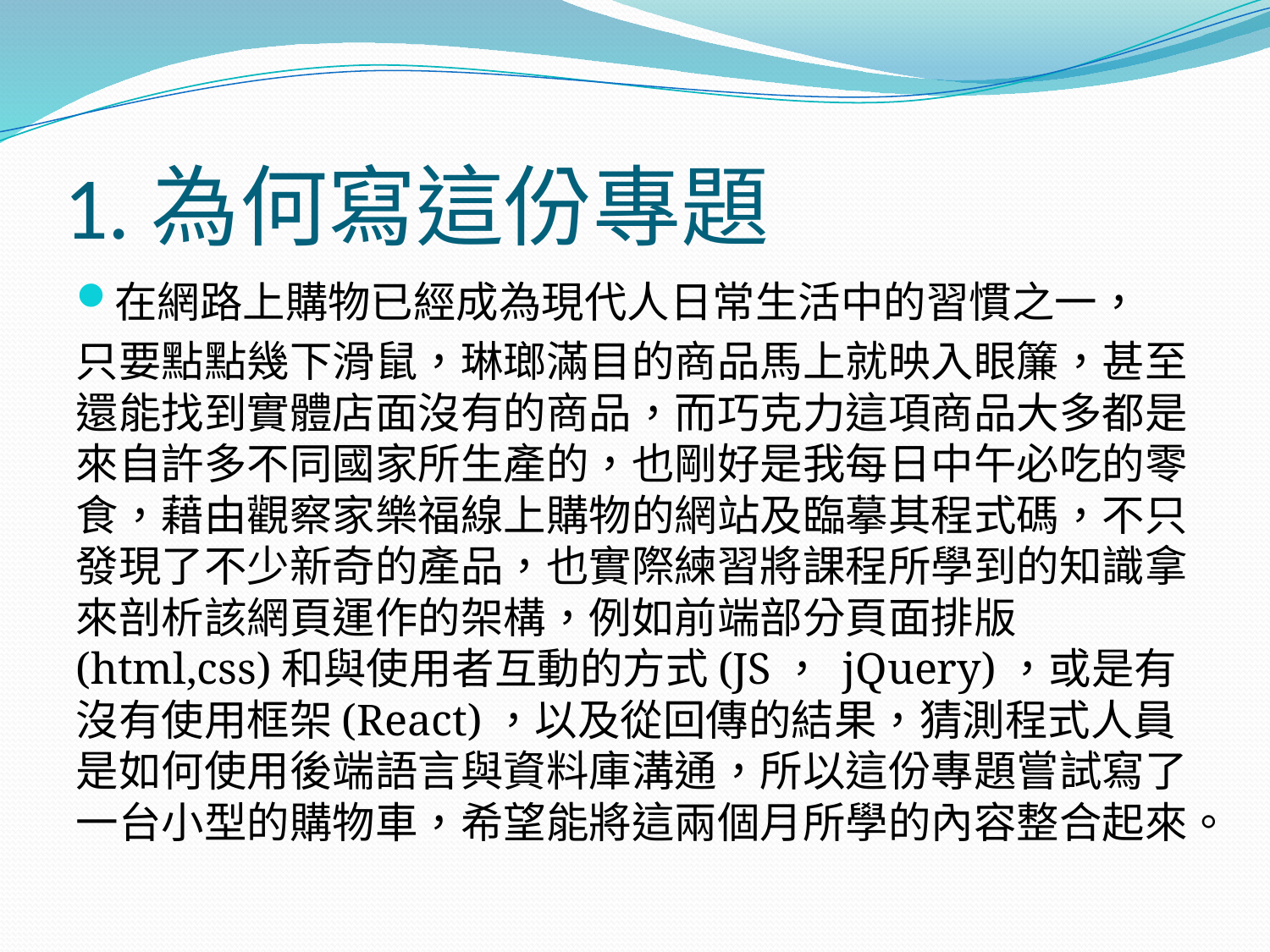

# 1.為何寫這份專題
在網路上購物已經成為現代人日常生活中的習慣之一，
只要點點幾下滑鼠，琳瑯滿目的商品馬上就映入眼簾，甚至還能找到實體店面沒有的商品，而巧克力這項商品大多都是來自許多不同國家所生產的，也剛好是我每日中午必吃的零食，藉由觀察家樂福線上購物的網站及臨摹其程式碼，不只發現了不少新奇的產品，也實際練習將課程所學到的知識拿來剖析該網頁運作的架構，例如前端部分頁面排版(html,css)和與使用者互動的方式(JS， jQuery)，或是有沒有使用框架(React)，以及從回傳的結果，猜測程式人員是如何使用後端語言與資料庫溝通，所以這份專題嘗試寫了一台小型的購物車，希望能將這兩個月所學的內容整合起來。